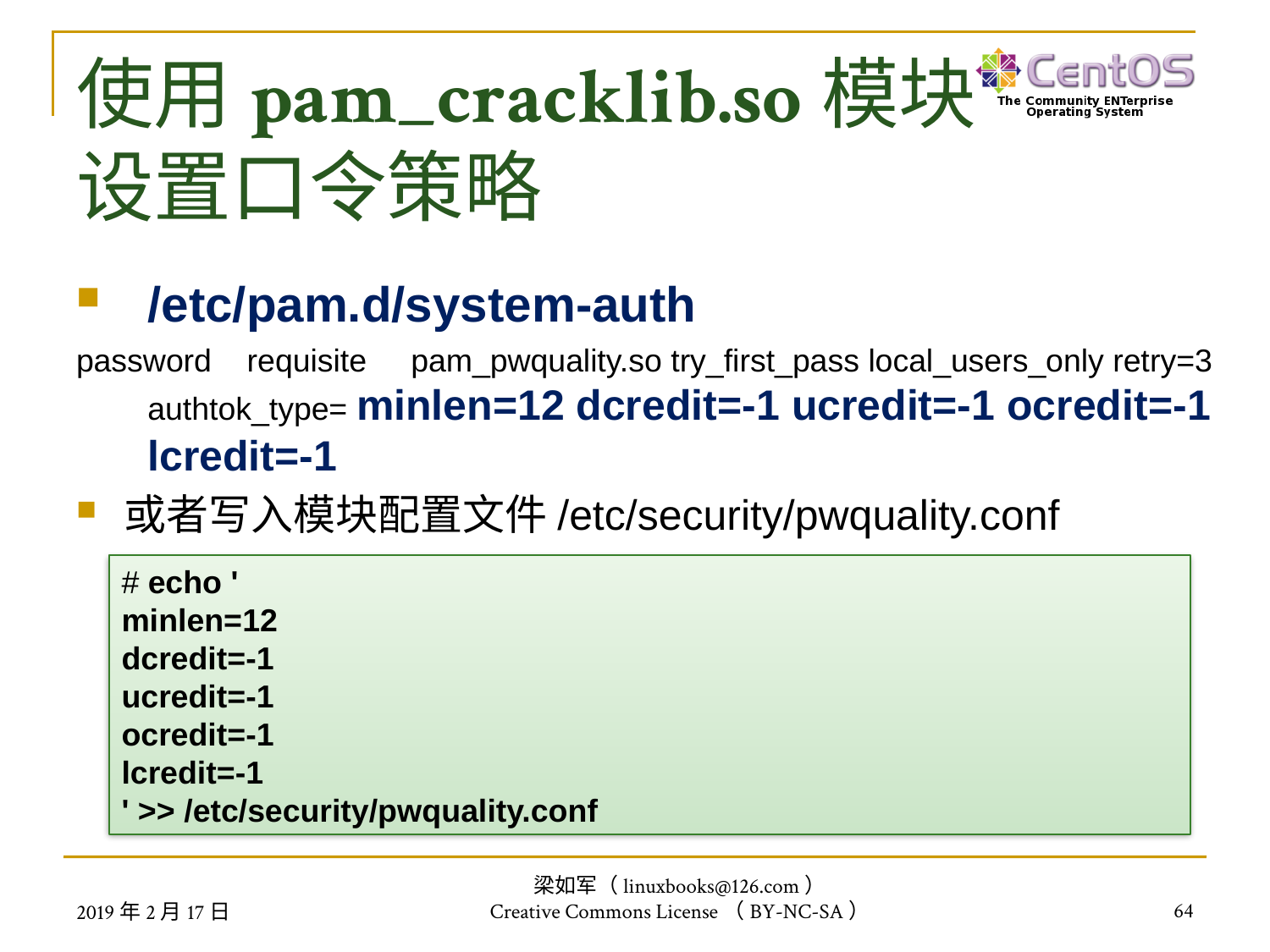

# 使用pam_cracklib.so模块 设置口令策略
/etc/pam.d/system-auth
password    requisite     pam_pwquality.so try_first_pass local_users_only retry=3 authtok_type= minlen=12 dcredit=-1 ucredit=-1 ocredit=-1 lcredit=-1
或者写入模块配置文件/etc/security/pwquality.conf
# echo '
minlen=12
dcredit=-1
ucredit=-1
ocredit=-1
lcredit=-1
' >> /etc/security/pwquality.conf
梁如军（linuxbooks@126.com）
Creative Commons License（BY-NC-SA）
2019年2月17日
64